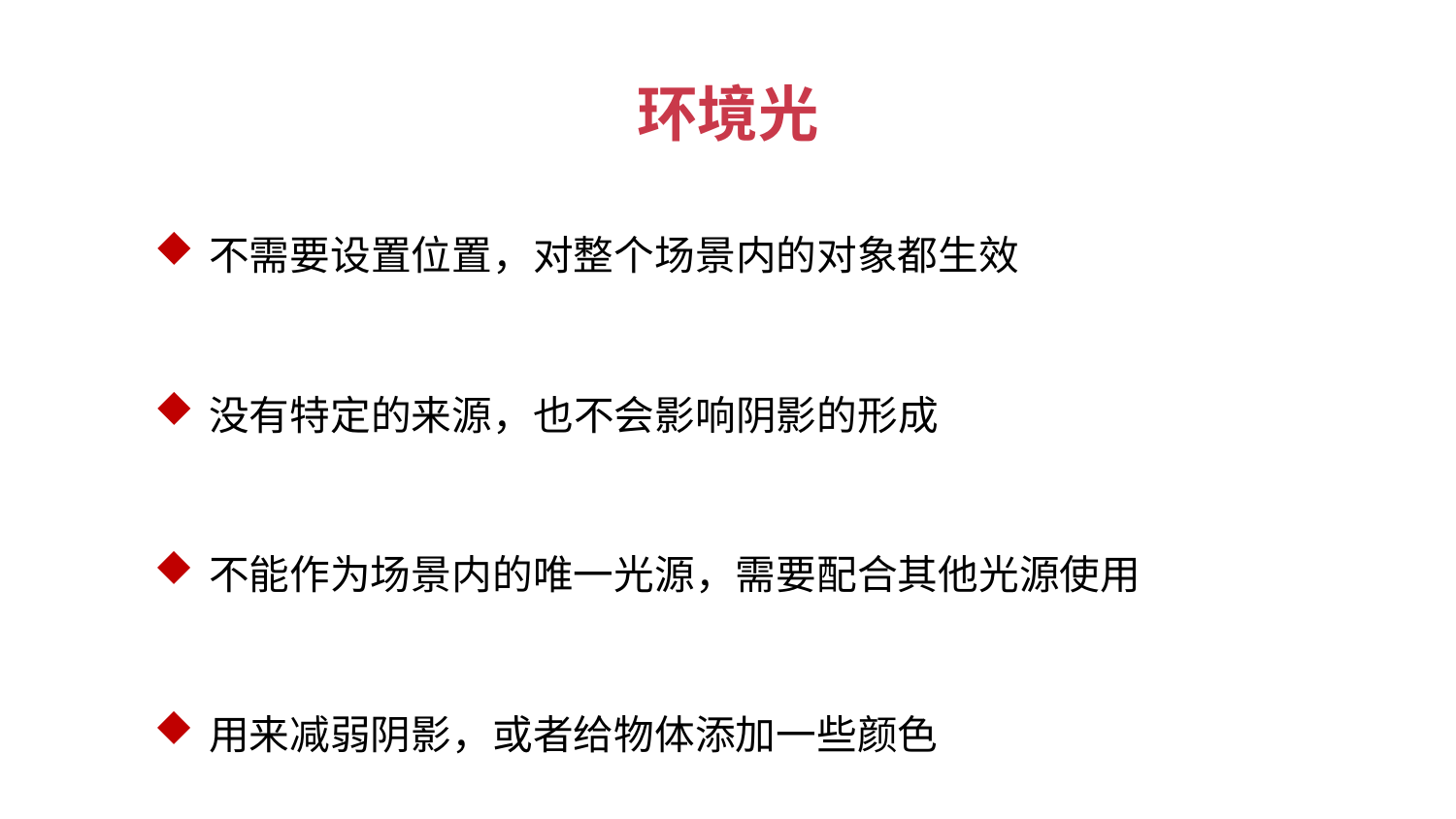

环境光
不需要设置位置，对整个场景内的对象都生效
没有特定的来源，也不会影响阴影的形成
不能作为场景内的唯一光源，需要配合其他光源使用
用来减弱阴影，或者给物体添加一些颜色